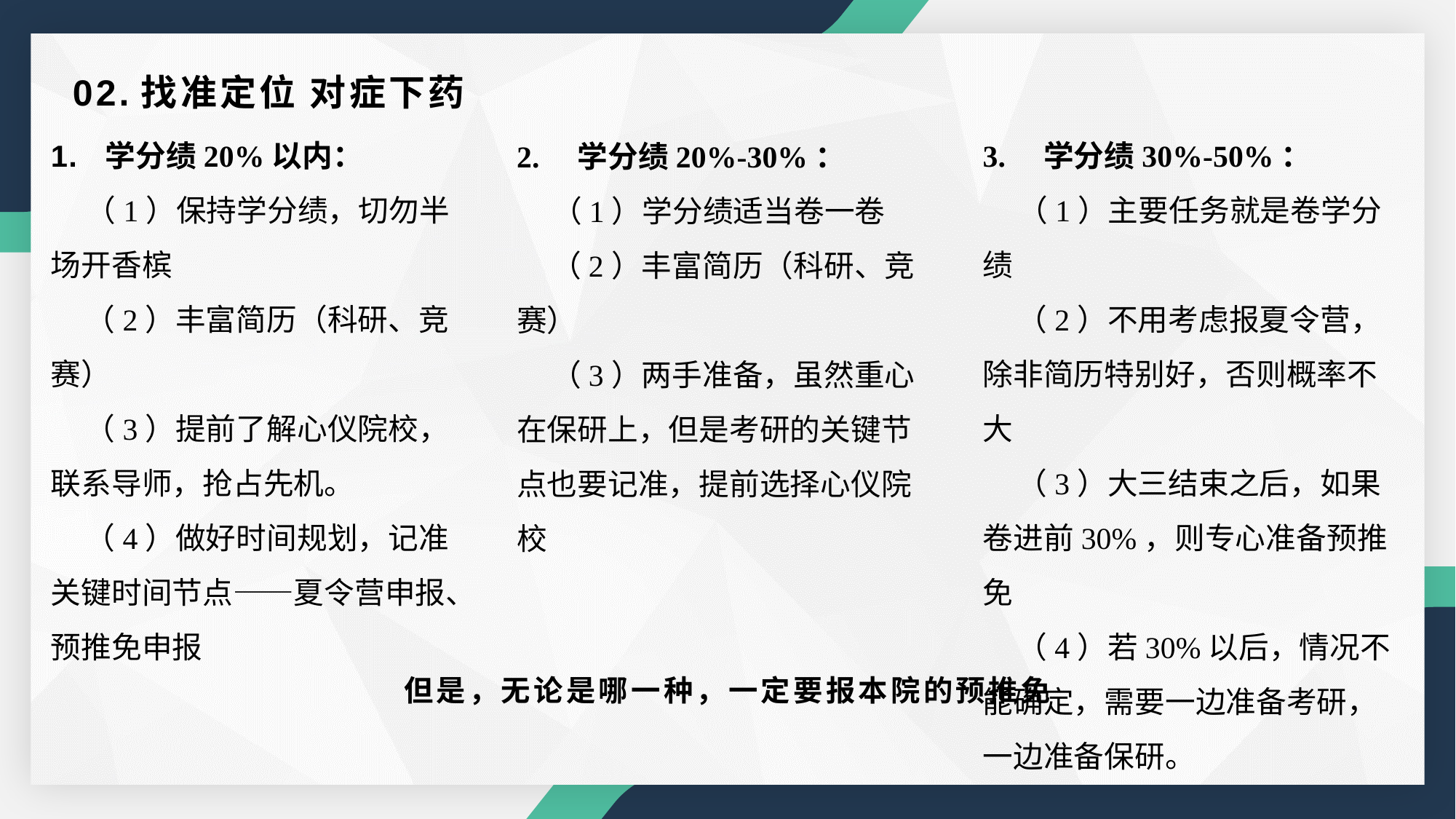

# 02.找准定位 对症下药
学分绩20%以内：
    （1）保持学分绩，切勿半场开香槟
    （2）丰富简历（科研、竞赛）
    （3）提前了解心仪院校，联系导师，抢占先机。
    （4）做好时间规划，记准关键时间节点——夏令营申报、预推免申报

3.    学分绩30%-50%：
    （1）主要任务就是卷学分绩
    （2）不用考虑报夏令营，除非简历特别好，否则概率不大
    （3）大三结束之后，如果卷进前30%，则专心准备预推免
    （4）若30%以后，情况不能确定，需要一边准备考研，一边准备保研。

2.    学分绩20%-30%：
    （1）学分绩适当卷一卷
    （2）丰富简历（科研、竞赛）
    （3）两手准备，虽然重心在保研上，但是考研的关键节点也要记准，提前选择心仪院校

但是，无论是哪一种，一定要报本院的预推免